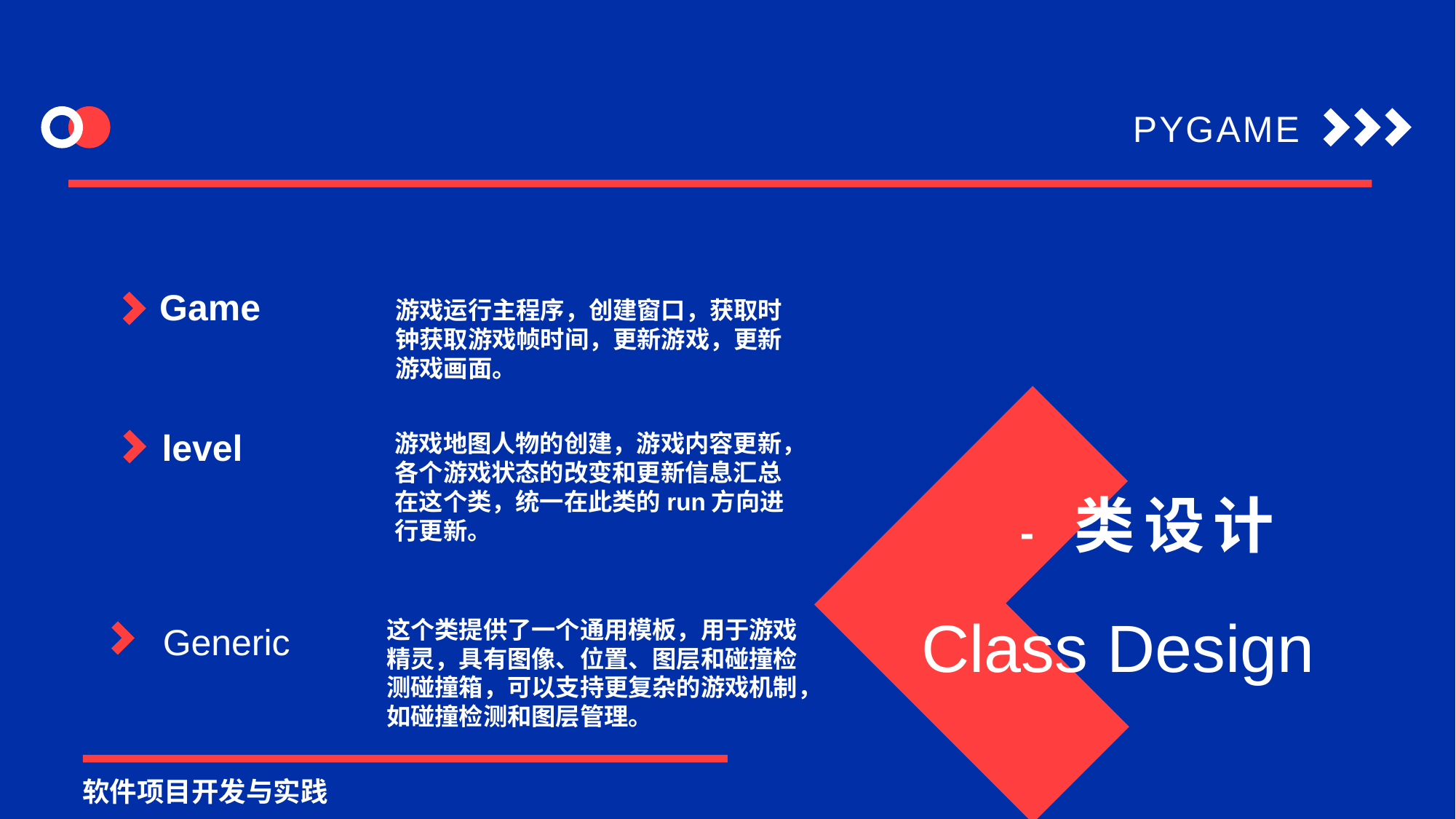

COLOR
COLLISION
DESIGN
PYGAME

Game
游戏运行主程序，创建窗口，获取时
钟获取游戏帧时间，更新游戏，更新
游戏画面。

level
游戏地图人物的创建，游戏内容更新，
各个游戏状态的改变和更新信息汇总
在这个类，统一在此类的run方向进
行更新。

- 类设计

Generic

Class Design
这个类提供了一个通用模板，用于游戏
精灵，具有图像、位置、图层和碰撞检
测碰撞箱，可以支持更复杂的游戏机制，
如碰撞检测和图层管理。

软件项目开发与实践